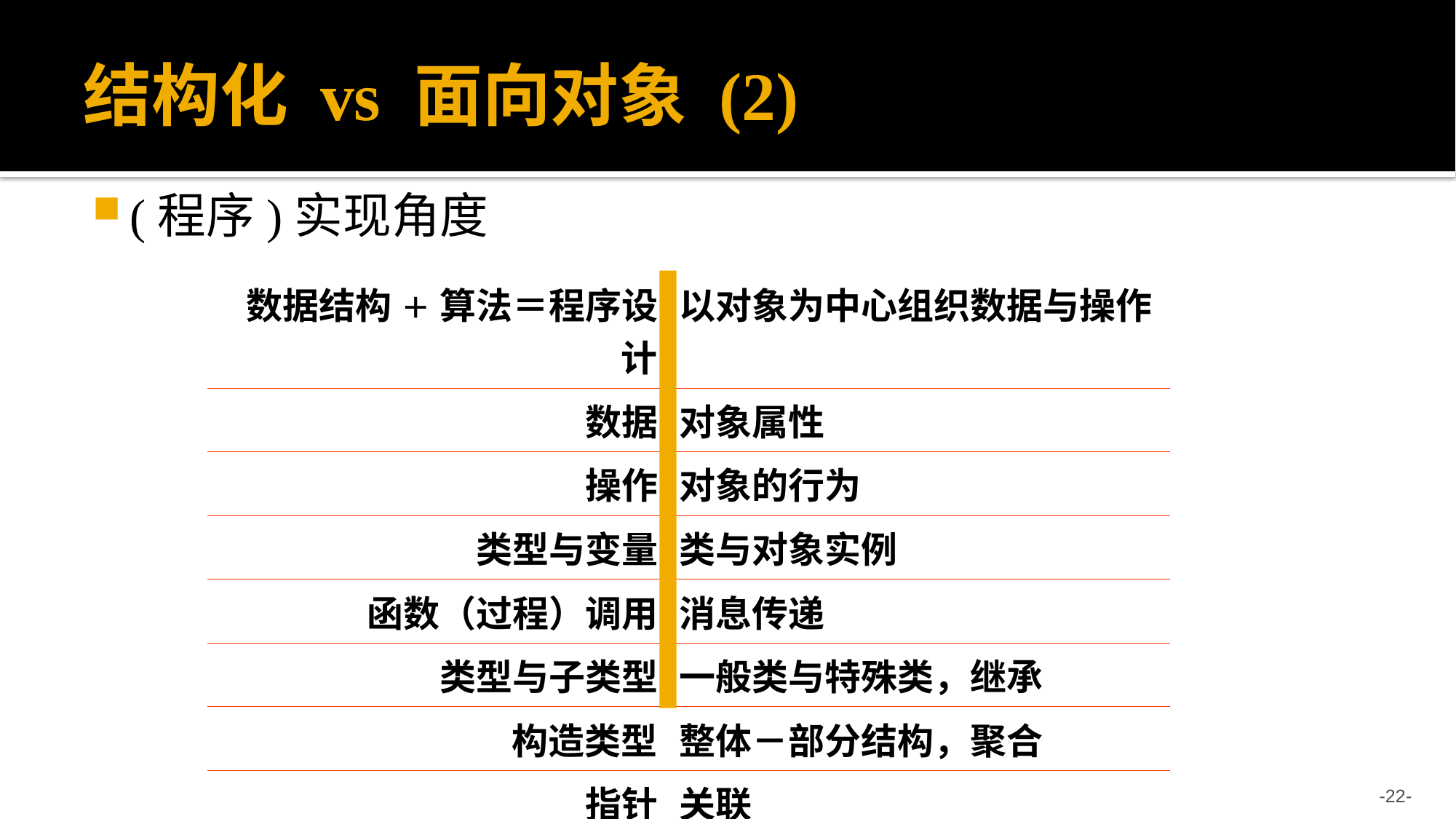

# 结构化 vs 面向对象 (2)
(程序)实现角度

| 数据结构+算法＝程序设计 | 以对象为中心组织数据与操作 |
| --- | --- |
| 数据 | 对象属性 |
| 操作 | 对象的行为 |
| 类型与变量 | 类与对象实例 |
| 函数（过程）调用 | 消息传递 |
| 类型与子类型 | 一般类与特殊类，继承 |
| 构造类型 | 整体－部分结构，聚合 |
| 指针 | 关联 |
-22-